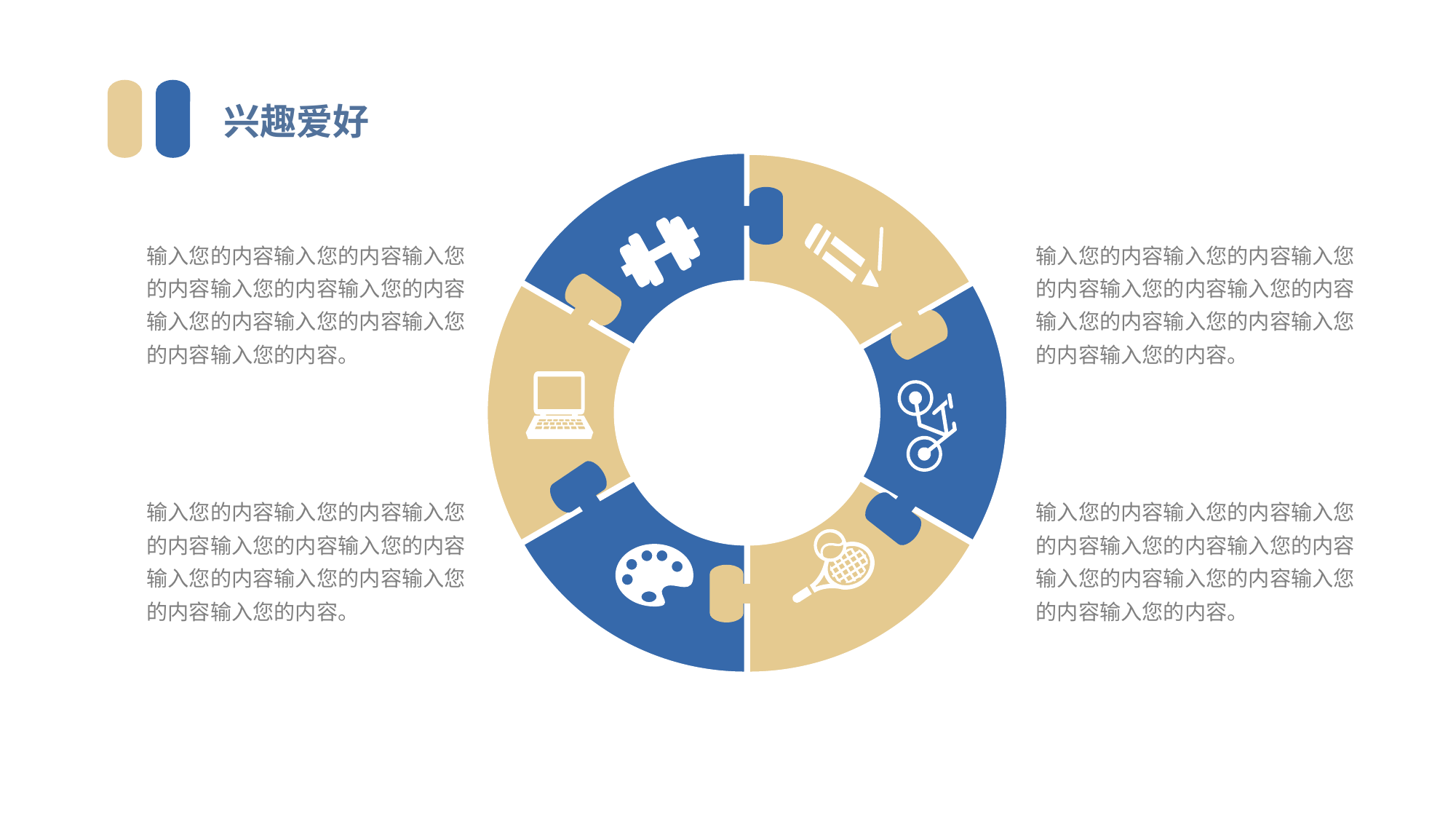

### Chart

| Category | 系列 3 |
|---|---|
| 类别 1 | 1.0 |
| 类别 2 | 1.0 |
| 类别 3 | 1.0 |
| 类别 4 | 1.0 |
| 类别 5 | 1.0 |
| 类别 6 | 1.0 |

兴趣爱好
输入您的内容输入您的内容输入您的内容输入您的内容输入您的内容输入您的内容输入您的内容输入您的内容输入您的内容。

输入您的内容输入您的内容输入您的内容输入您的内容输入您的内容输入您的内容输入您的内容输入您的内容输入您的内容。

输入您的内容输入您的内容输入您的内容输入您的内容输入您的内容输入您的内容输入您的内容输入您的内容输入您的内容。

输入您的内容输入您的内容输入您的内容输入您的内容输入您的内容输入您的内容输入您的内容输入您的内容输入您的内容。